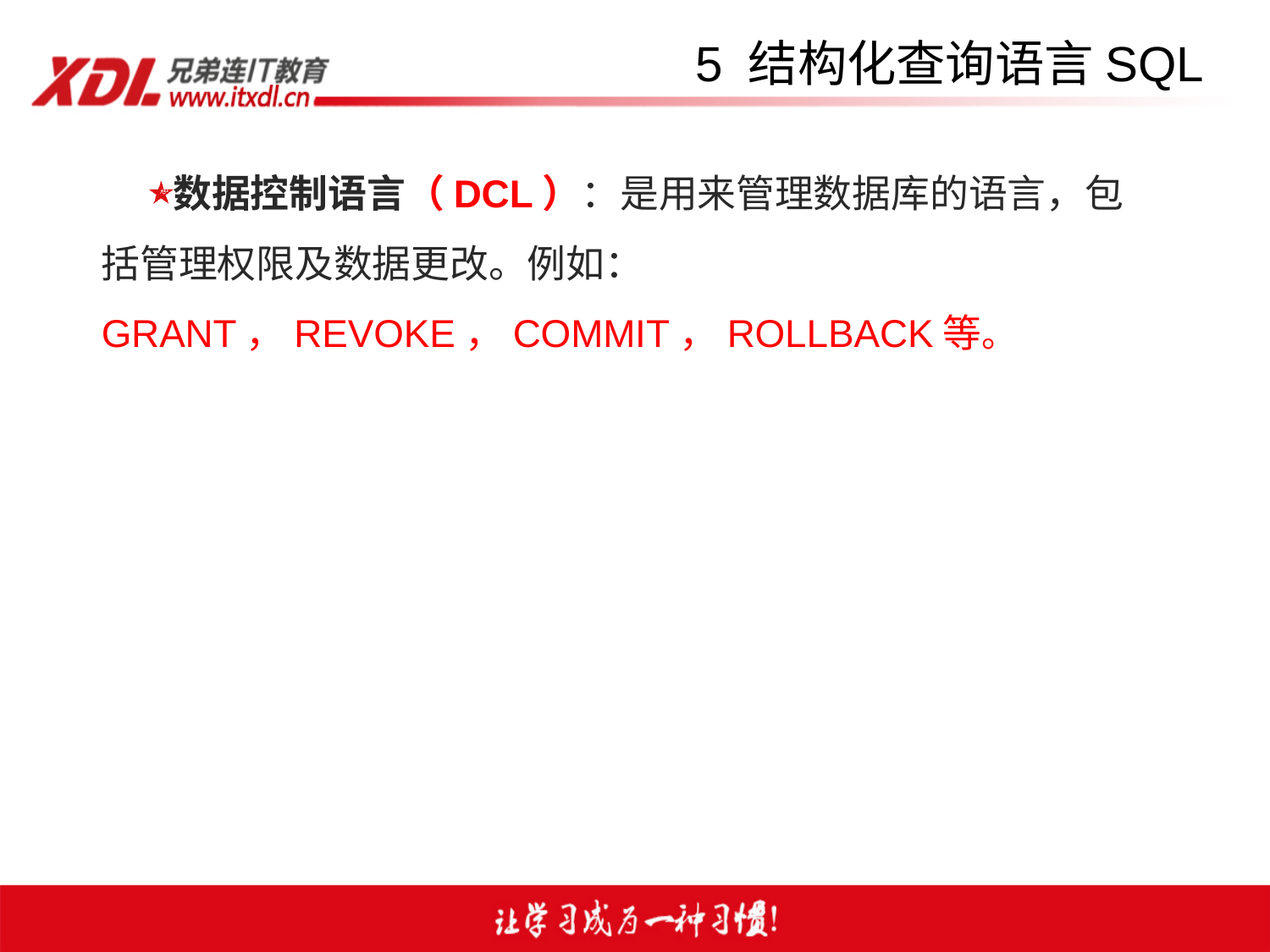

# 5 结构化查询语言SQL
数据控制语言（DCL）：是用来管理数据库的语言，包括管理权限及数据更改。例如：GRANT，REVOKE，COMMIT，ROLLBACK等。